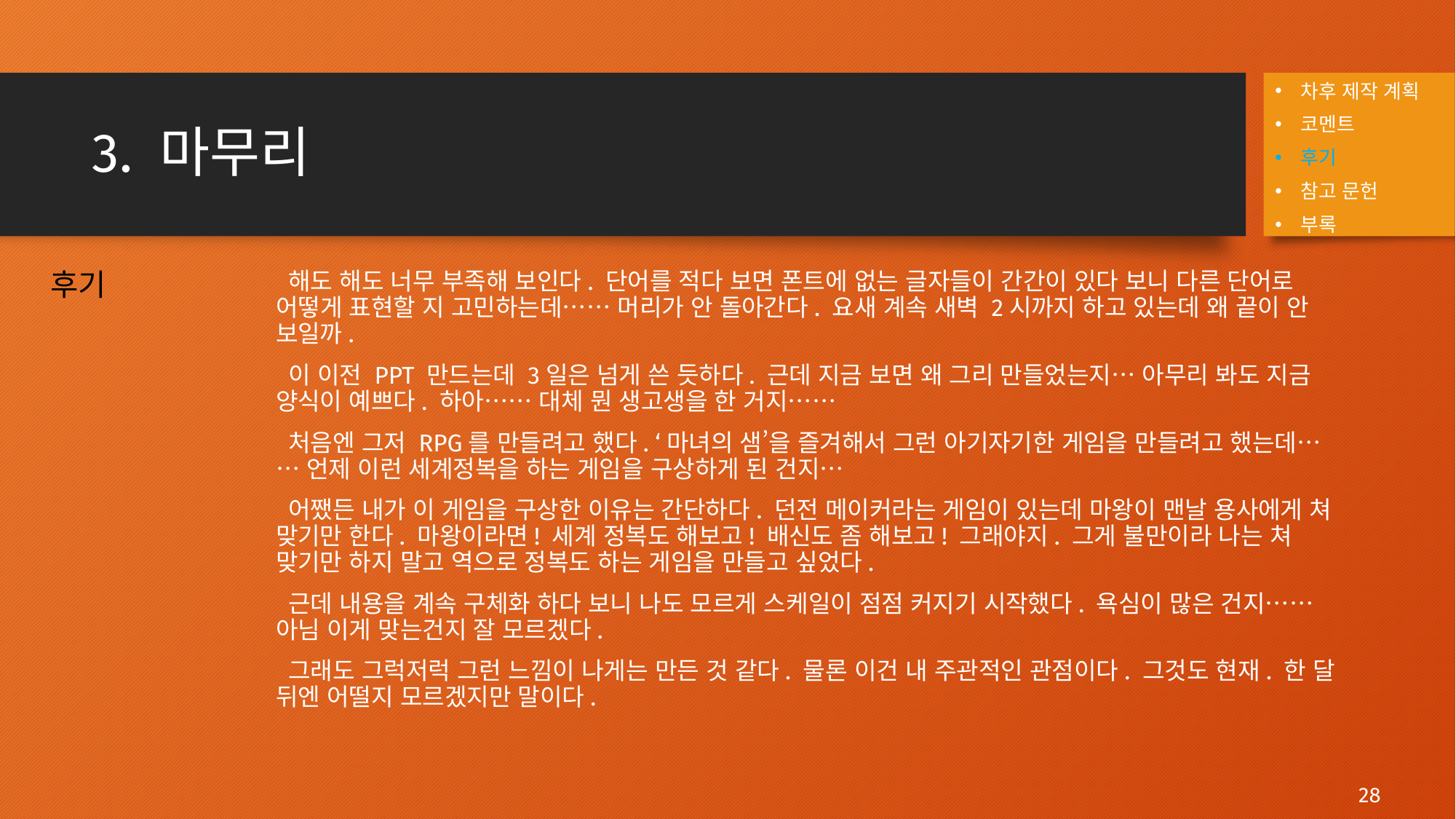

차후 제작 계획
코멘트
후기
참고 문헌
부록
# 3. 마무리
 해도 해도 너무 부족해 보인다. 단어를 적다 보면 폰트에 없는 글자들이 간간이 있다 보니 다른 단어로 어떻게 표현할 지 고민하는데…… 머리가 안 돌아간다. 요새 계속 새벽 2시까지 하고 있는데 왜 끝이 안 보일까.
 이 이전 PPT 만드는데 3일은 넘게 쓴 듯하다. 근데 지금 보면 왜 그리 만들었는지… 아무리 봐도 지금 양식이 예쁘다. 하아…… 대체 뭔 생고생을 한 거지……
 처음엔 그저 RPG를 만들려고 했다. ‘마녀의 샘’을 즐겨해서 그런 아기자기한 게임을 만들려고 했는데…… 언제 이런 세계정복을 하는 게임을 구상하게 된 건지…
 어쨌든 내가 이 게임을 구상한 이유는 간단하다. 던전 메이커라는 게임이 있는데 마왕이 맨날 용사에게 쳐 맞기만 한다. 마왕이라면! 세계 정복도 해보고! 배신도 좀 해보고! 그래야지. 그게 불만이라 나는 쳐 맞기만 하지 말고 역으로 정복도 하는 게임을 만들고 싶었다.
 근데 내용을 계속 구체화 하다 보니 나도 모르게 스케일이 점점 커지기 시작했다. 욕심이 많은 건지…… 아님 이게 맞는건지 잘 모르겠다.
 그래도 그럭저럭 그런 느낌이 나게는 만든 것 같다. 물론 이건 내 주관적인 관점이다. 그것도 현재. 한 달 뒤엔 어떨지 모르겠지만 말이다.
후기
28